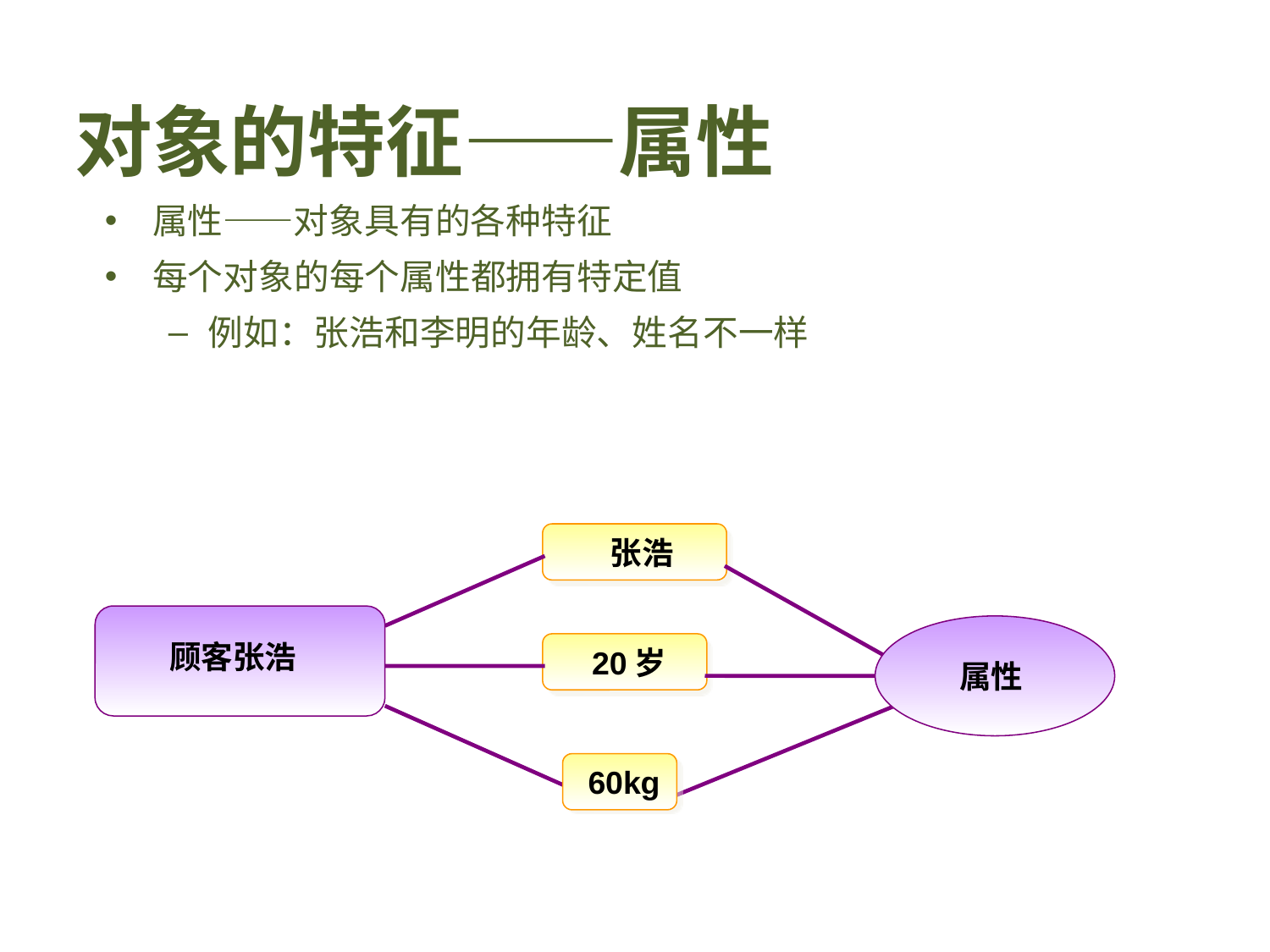

# 对象的特征——属性
属性——对象具有的各种特征
每个对象的每个属性都拥有特定值
例如：张浩和李明的年龄、姓名不一样
 张浩

顾客张浩
属性
 20岁

 60kg